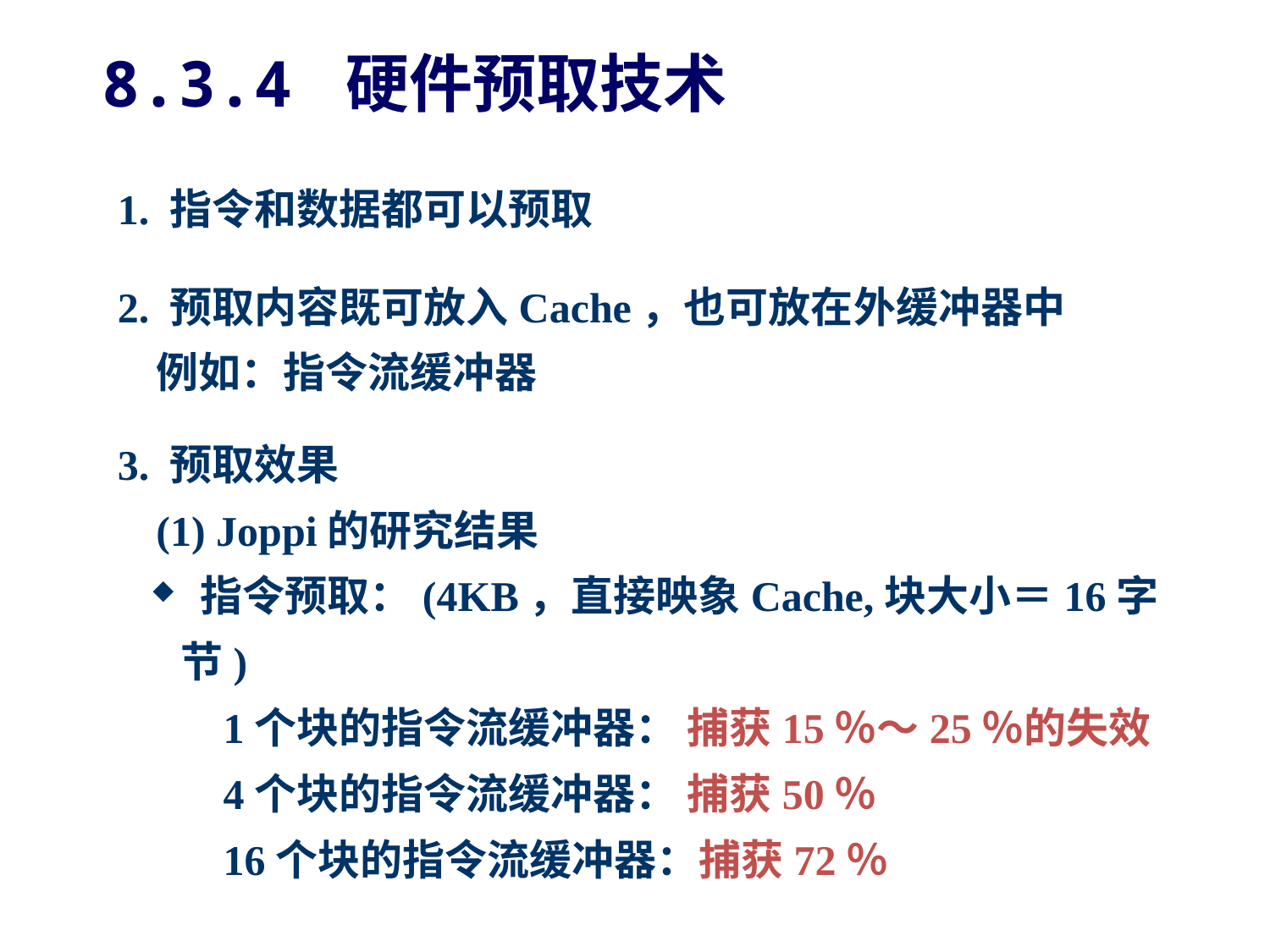

8.3.4 硬件预取技术
1. 指令和数据都可以预取
2. 预取内容既可放入Cache，也可放在外缓冲器中
   例如：指令流缓冲器
3. 预取效果
   (1) Joppi的研究结果
 指令预取：(4KB，直接映象Cache,块大小＝16字节)
          1个块的指令流缓冲器： 捕获15％～25％的失效
          4个块的指令流缓冲器： 捕获50％
          16个块的指令流缓冲器：捕获72％